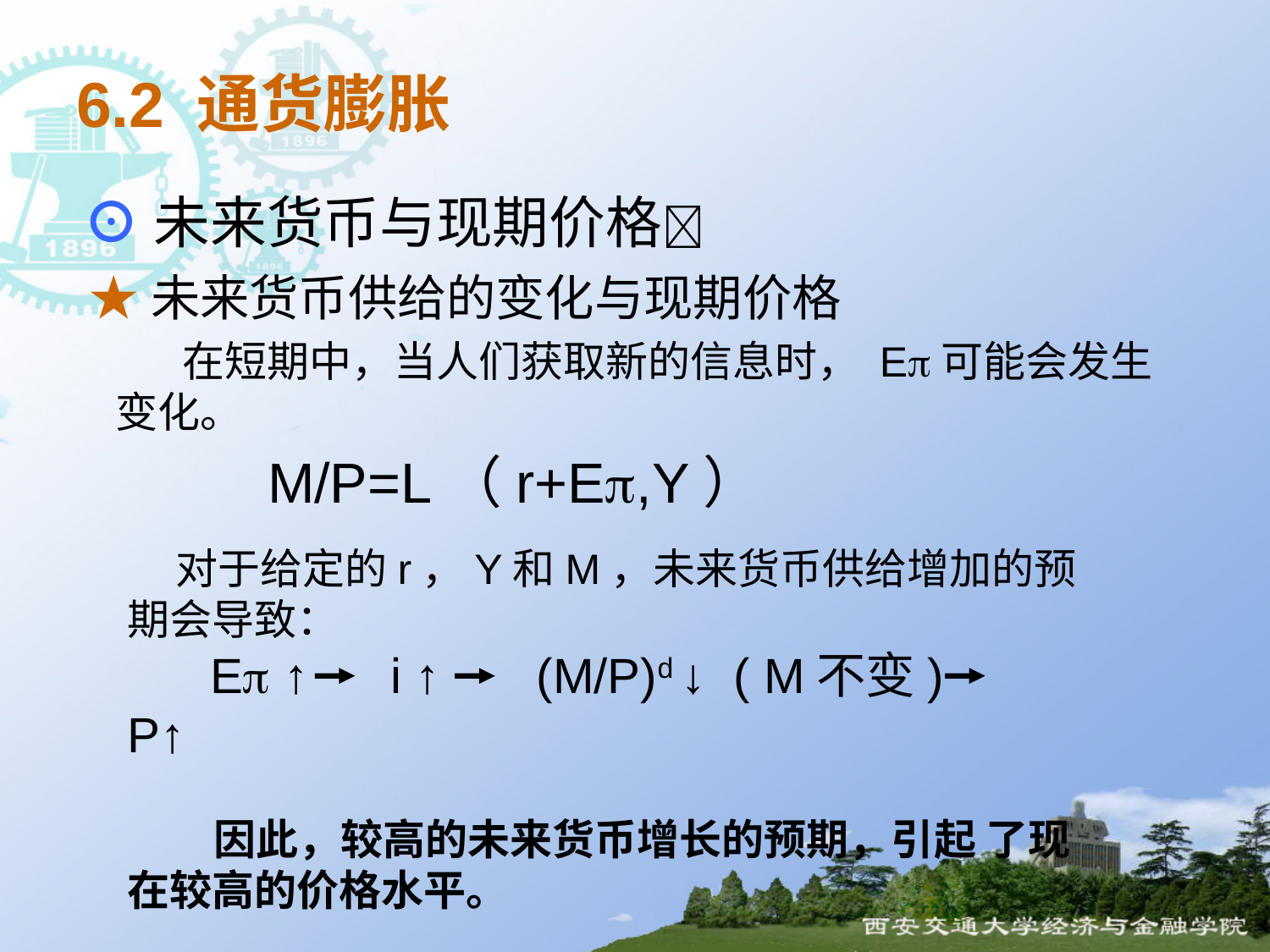

6.2 通货膨胀
 ⊙未来货币与现期价格π
  ★未来货币供给的变化与现期价格
           在短期中，当人们获取新的信息时， Eπ可能会发生变化。

M/P=L（r+Eπ,Y）

    对于给定的r，Y和M，未来货币供给增加的预期会导致：
      Eπ ↑      i ↑       (M/P)d ↓  ( M不变)        P↑

        因此，较高的未来货币增长的预期，引起 了现在较高的价格水平。